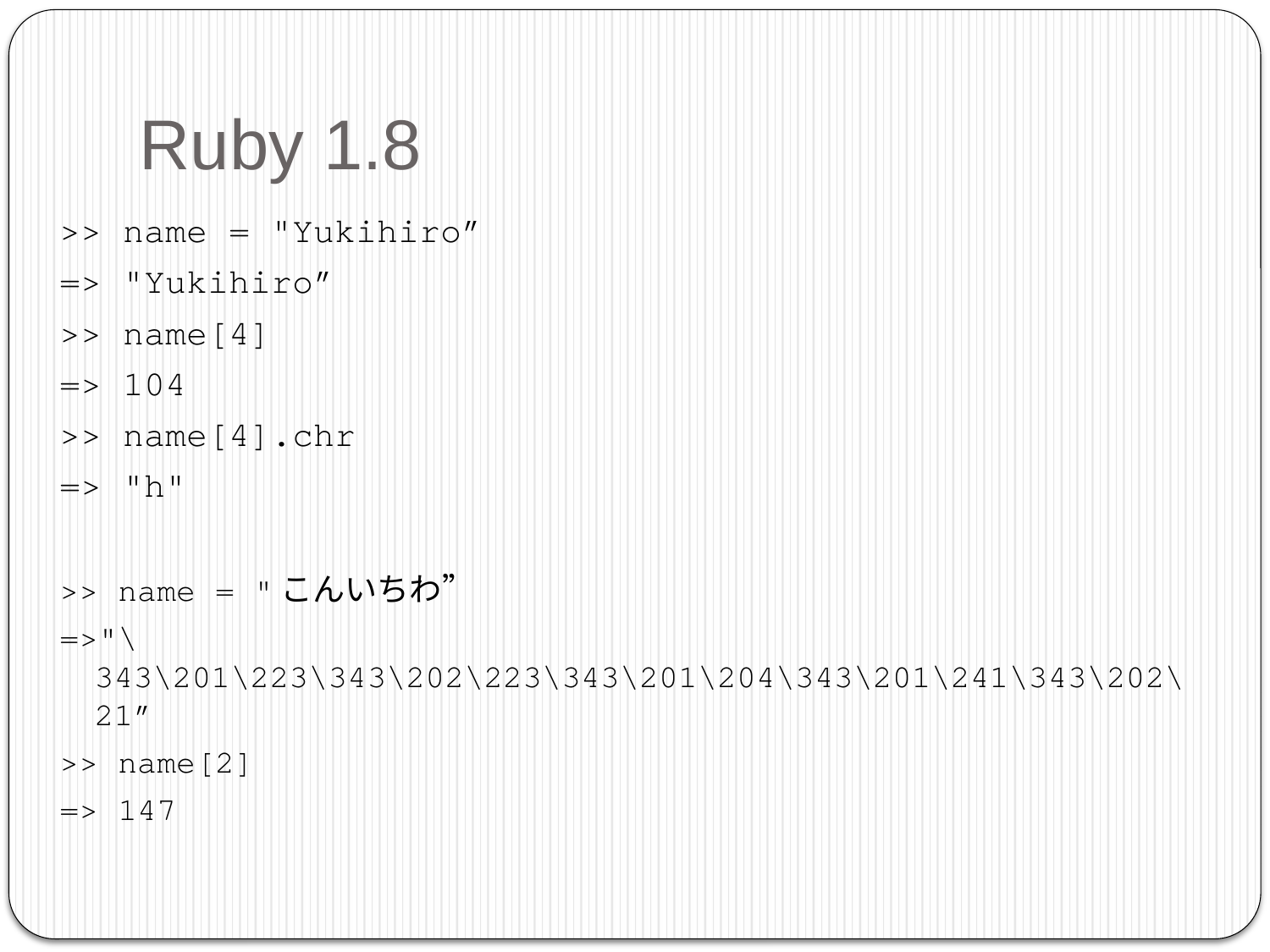

# Ruby 1.8
>> name = "Yukihiro”
=> "Yukihiro”
>> name[4]
=> 104
>> name[4].chr
=> "h"

>> name = "こんいちわ”
=>"\343\201\223\343\202\223\343\201\204\343\201\241\343\202\21”
>> name[2]
=> 147